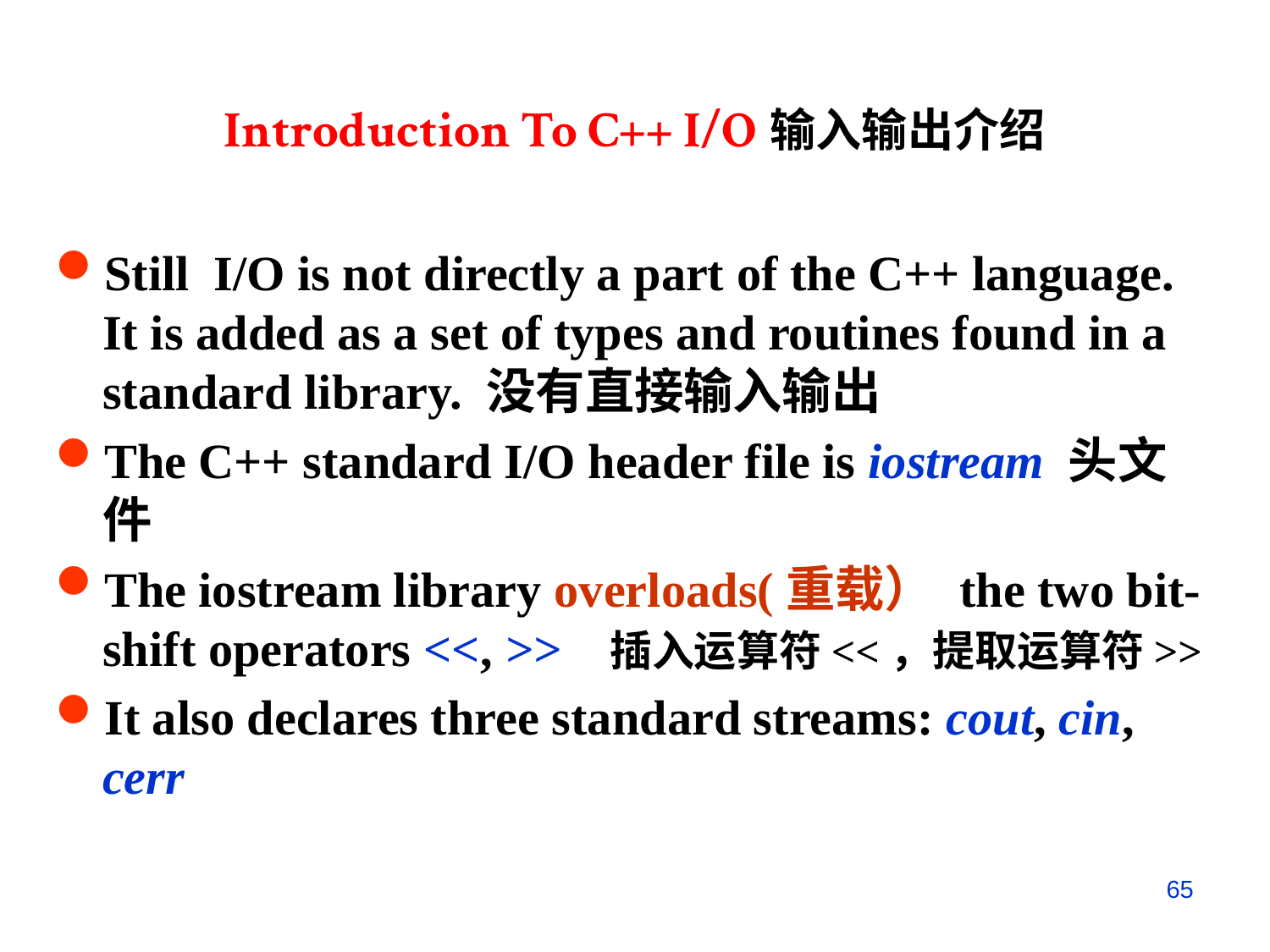

Introduction To C++ I/O输入输出介绍
Still  I/O is not directly a part of the C++ language. It is added as a set of types and routines found in a standard library. 没有直接输入输出
The C++ standard I/O header file is iostream 头文件
The iostream library overloads(重载） the two bit-shift operators <<, >>   插入运算符<<，提取运算符>>
It also declares three standard streams: cout, cin, cerr
65